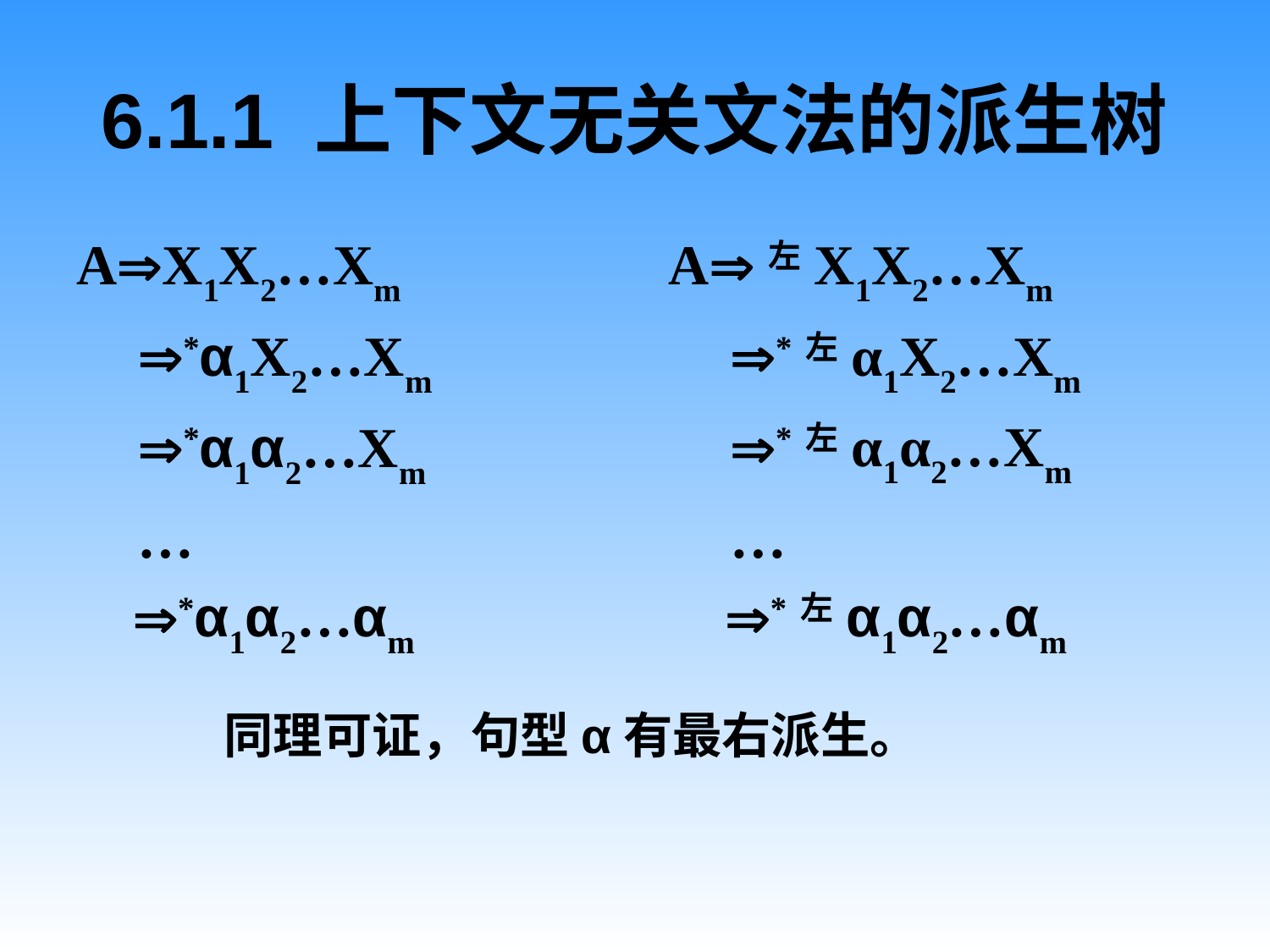

# 6.1.1 上下文无关文法的派生树
A⇒X1X2…Xm
	 ⇒*α1X2…Xm
	 ⇒*α1α2…Xm
	 …
    ⇒*α1α2…αm
A⇒左X1X2…Xm
	 ⇒*左α1X2…Xm
	 ⇒*左α1α2…Xm
	 …
    ⇒*左α1α2…αm
同理可证，句型α有最右派生。

26